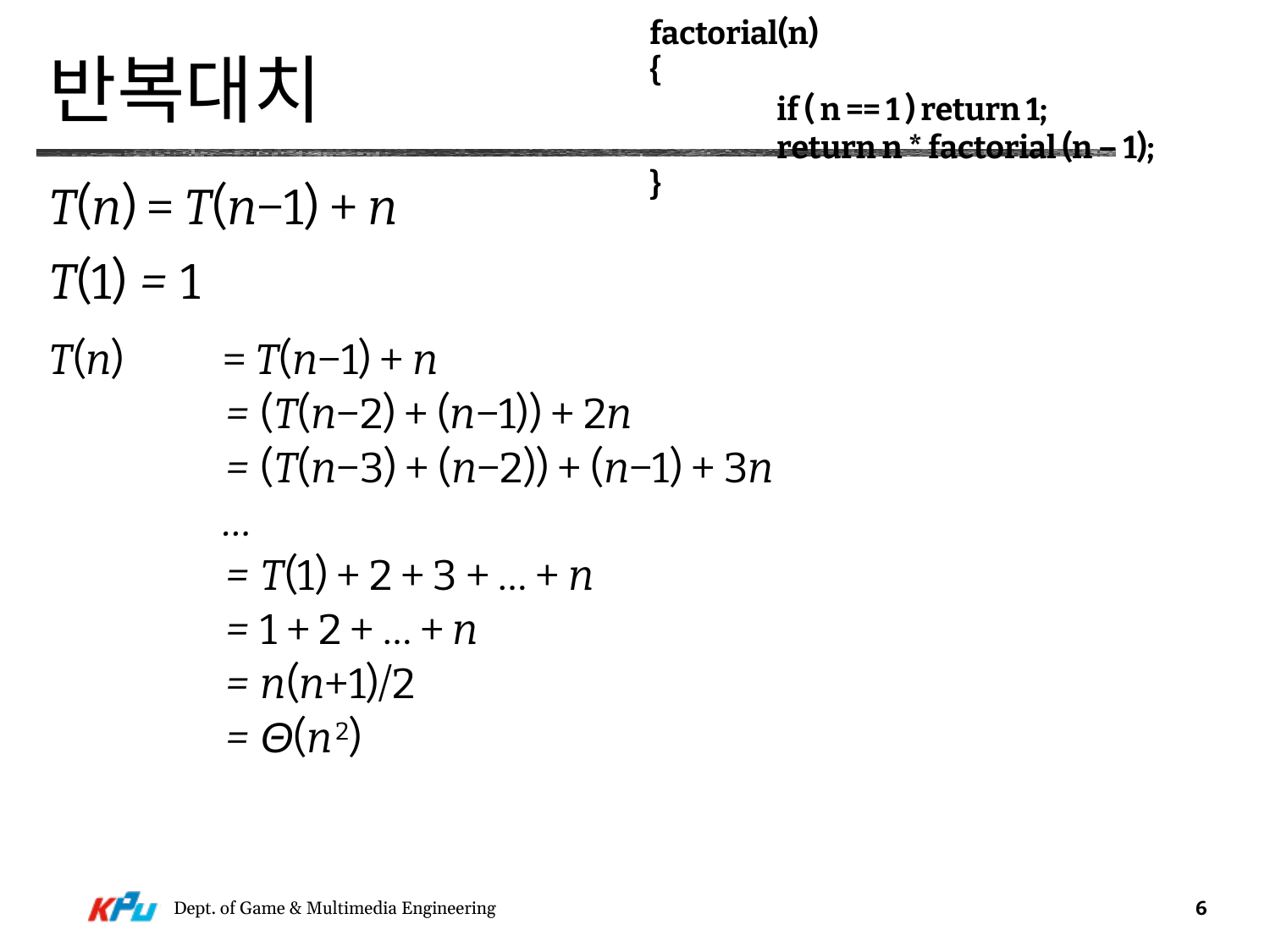

factorial(n)
{
	if ( n == 1 ) return 1;
	return n * factorial (n – 1);
}
# 반복대치
T(n) = T(n−1) + n
T(1) = 1
T(n) 	= T(n−1) + n
		= (T(n−2) + (n−1)) + 2n
		= (T(n−3) + (n−2)) + (n−1) + 3n
		…
		= T(1) + 2 + 3 + … + n
		= 1 + 2 + … + n
		= n(n+1)/2
		= Θ(n 2)

Dept. of Game & Multimedia Engineering
6